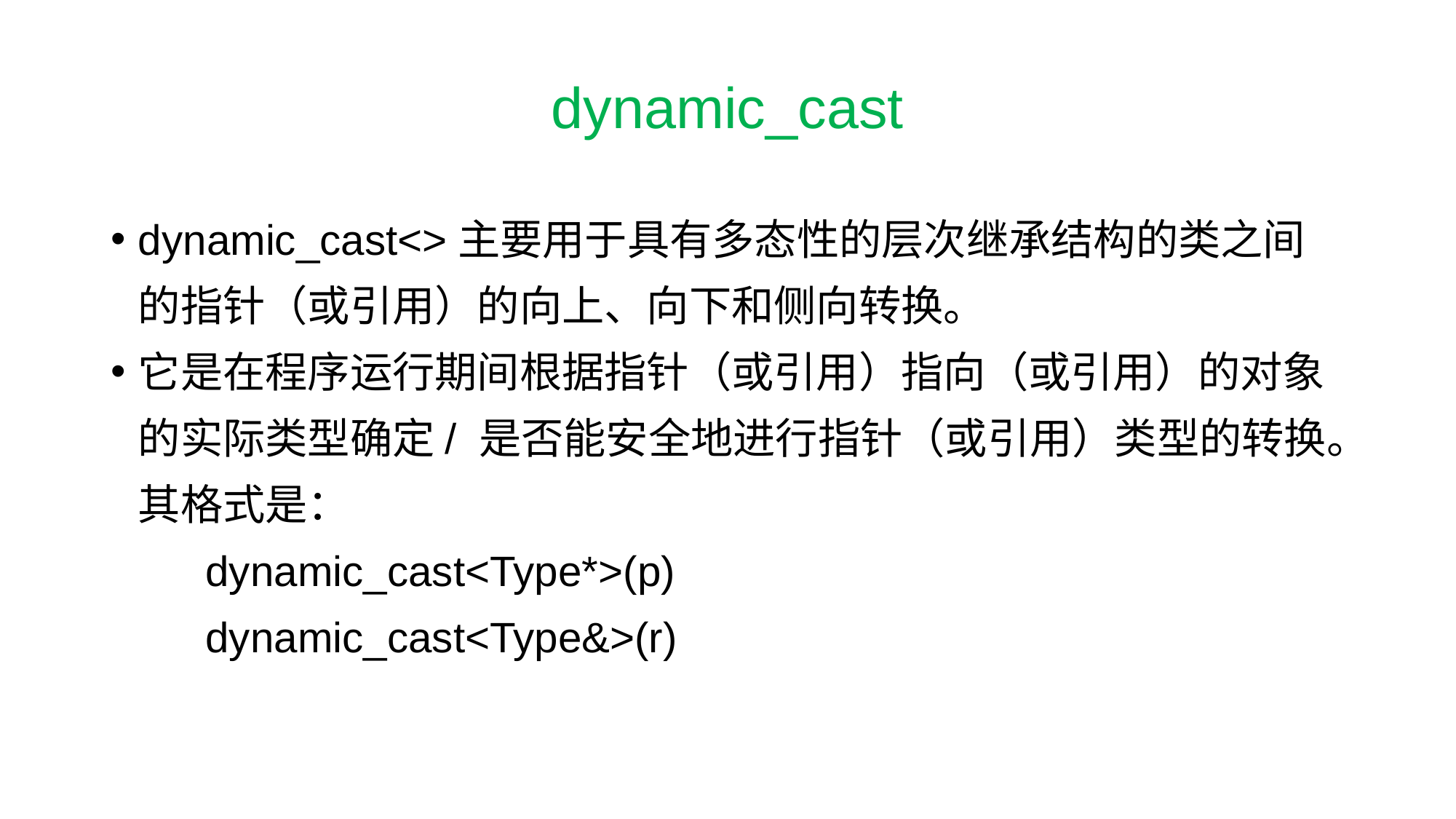

# dynamic_cast
dynamic_cast<>主要用于具有多态性的层次继承结构的类之间的指针（或引用）的向上、向下和侧向转换。
它是在程序运行期间根据指针（或引用）指向（或引用）的对象的实际类型确定/ 是否能安全地进行指针（或引用）类型的转换。其格式是：
        dynamic_cast<Type*>(p)
        dynamic_cast<Type&>(r)